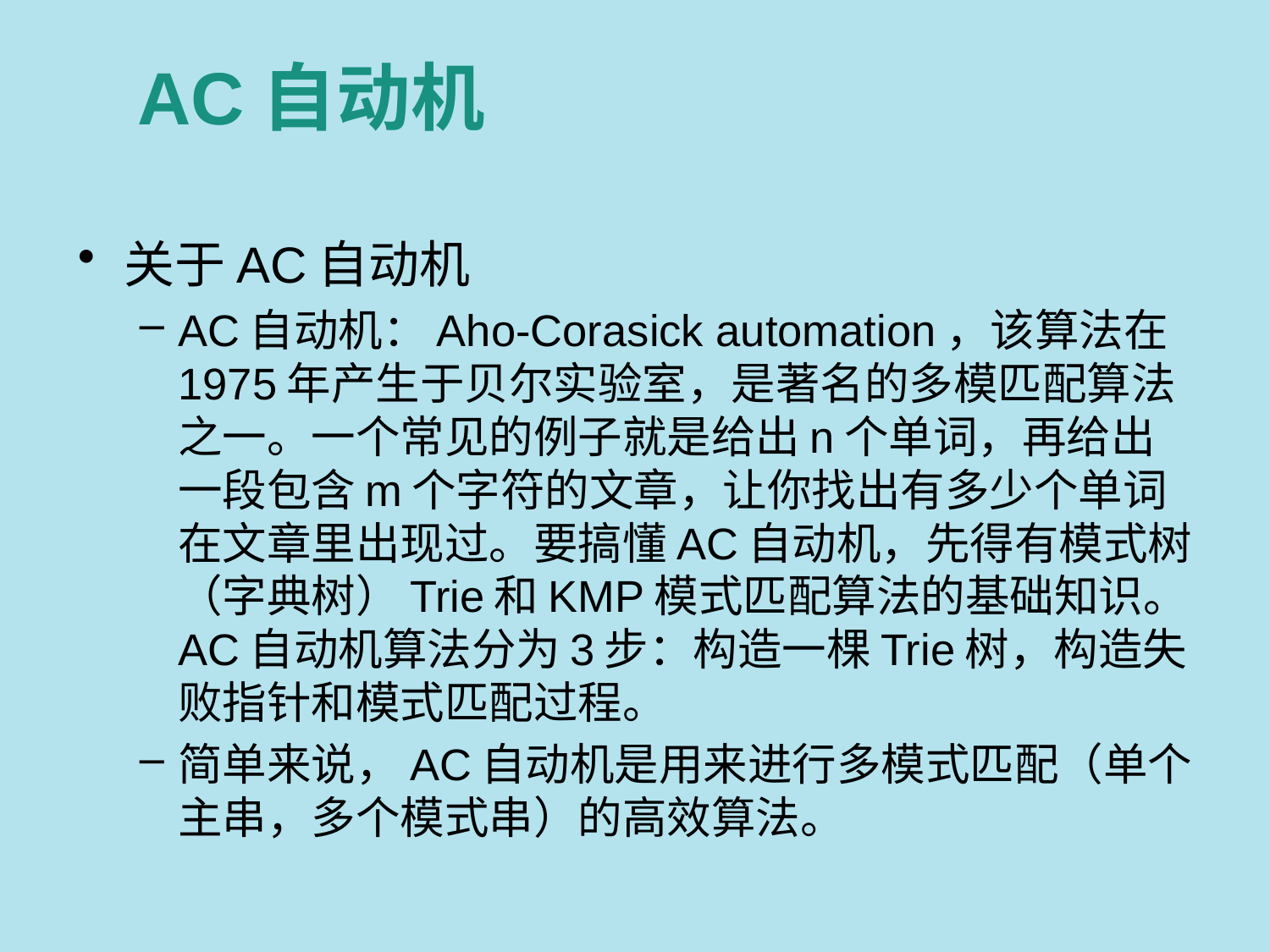

# AC自动机
关于AC自动机
AC自动机：Aho-Corasick automation，该算法在1975年产生于贝尔实验室，是著名的多模匹配算法之一。一个常见的例子就是给出n个单词，再给出一段包含m个字符的文章，让你找出有多少个单词在文章里出现过。要搞懂AC自动机，先得有模式树（字典树）Trie和KMP模式匹配算法的基础知识。AC自动机算法分为3步：构造一棵Trie树，构造失败指针和模式匹配过程。
简单来说，AC自动机是用来进行多模式匹配（单个主串，多个模式串）的高效算法。